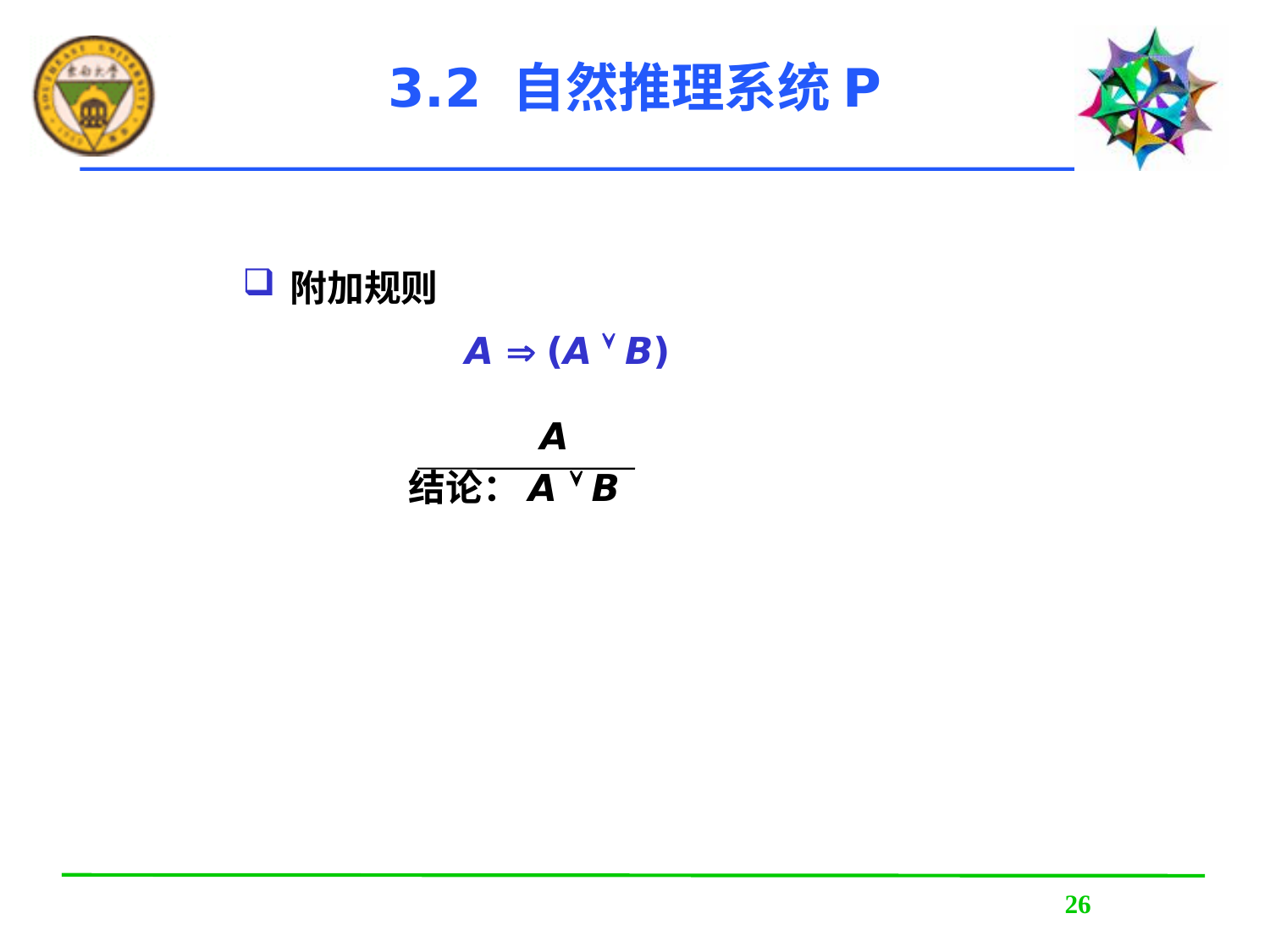

# 3.2 自然推理系统P
附加规则

                                     A
                      结论：A ∨ B

A ⇒ (A ∨ B)